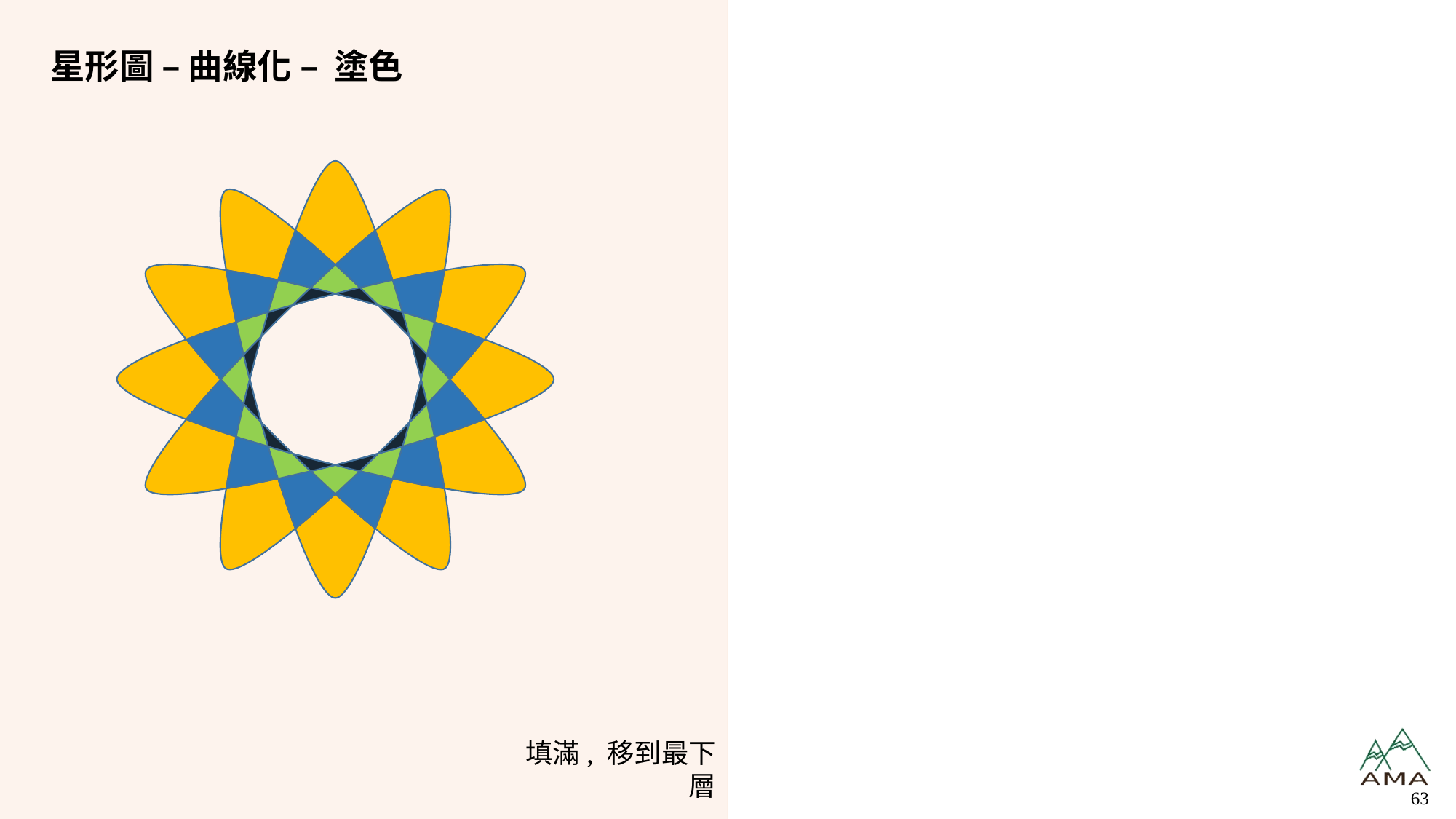

# 星形圖 – 曲線化 –  塗色

填滿, 移到最下層
63